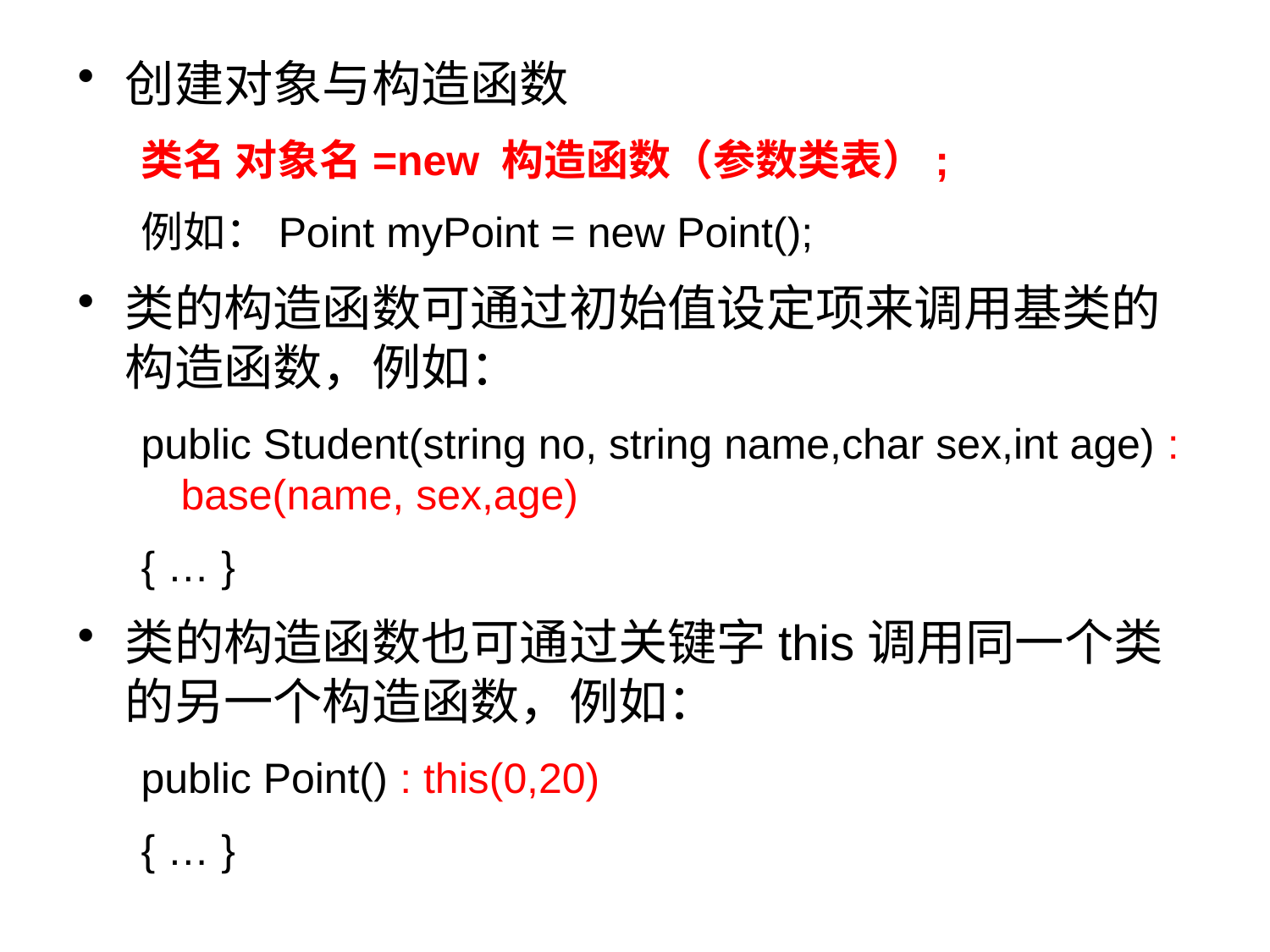

创建对象与构造函数
类名 对象名=new 构造函数（参数类表）;
例如：Point myPoint = new Point();
类的构造函数可通过初始值设定项来调用基类的构造函数，例如：
public Student(string no, string name,char sex,int age) : base(name, sex,age)
{ … }
类的构造函数也可通过关键字this调用同一个类的另一个构造函数，例如：
public Point() : this(0,20)
{ … }